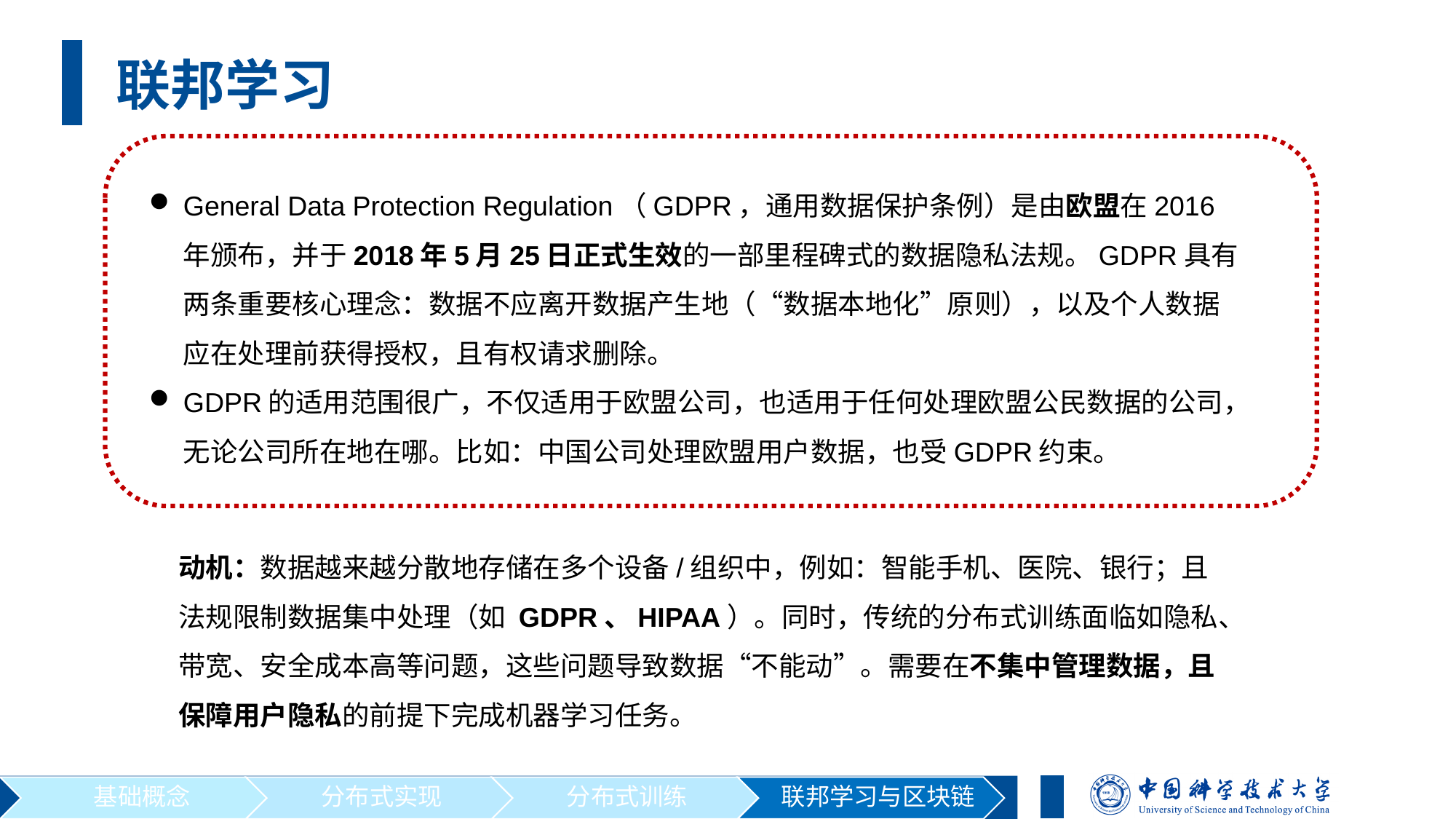

联邦学习

General Data Protection Regulation（GDPR，通用数据保护条例）是由欧盟在2016年颁布，并于2018年5月25日正式生效的一部里程碑式的数据隐私法规。GDPR具有两条重要核心理念：数据不应离开数据产生地（“数据本地化”原则），以及个人数据应在处理前获得授权，且有权请求删除。
GDPR的适用范围很广，不仅适用于欧盟公司，也适用于任何处理欧盟公民数据的公司，无论公司所在地在哪。比如：中国公司处理欧盟用户数据，也受GDPR约束。
动机：数据越来越分散地存储在多个设备/组织中，例如：智能手机、医院、银行；且法规限制数据集中处理（如 GDPR、HIPAA）。同时，传统的分布式训练面临如隐私、带宽、安全成本高等问题，这些问题导致数据“不能动”。需要在不集中管理数据，且保障用户隐私的前提下完成机器学习任务。

基础概念

分布式实现

分布式训练

联邦学习与区块链